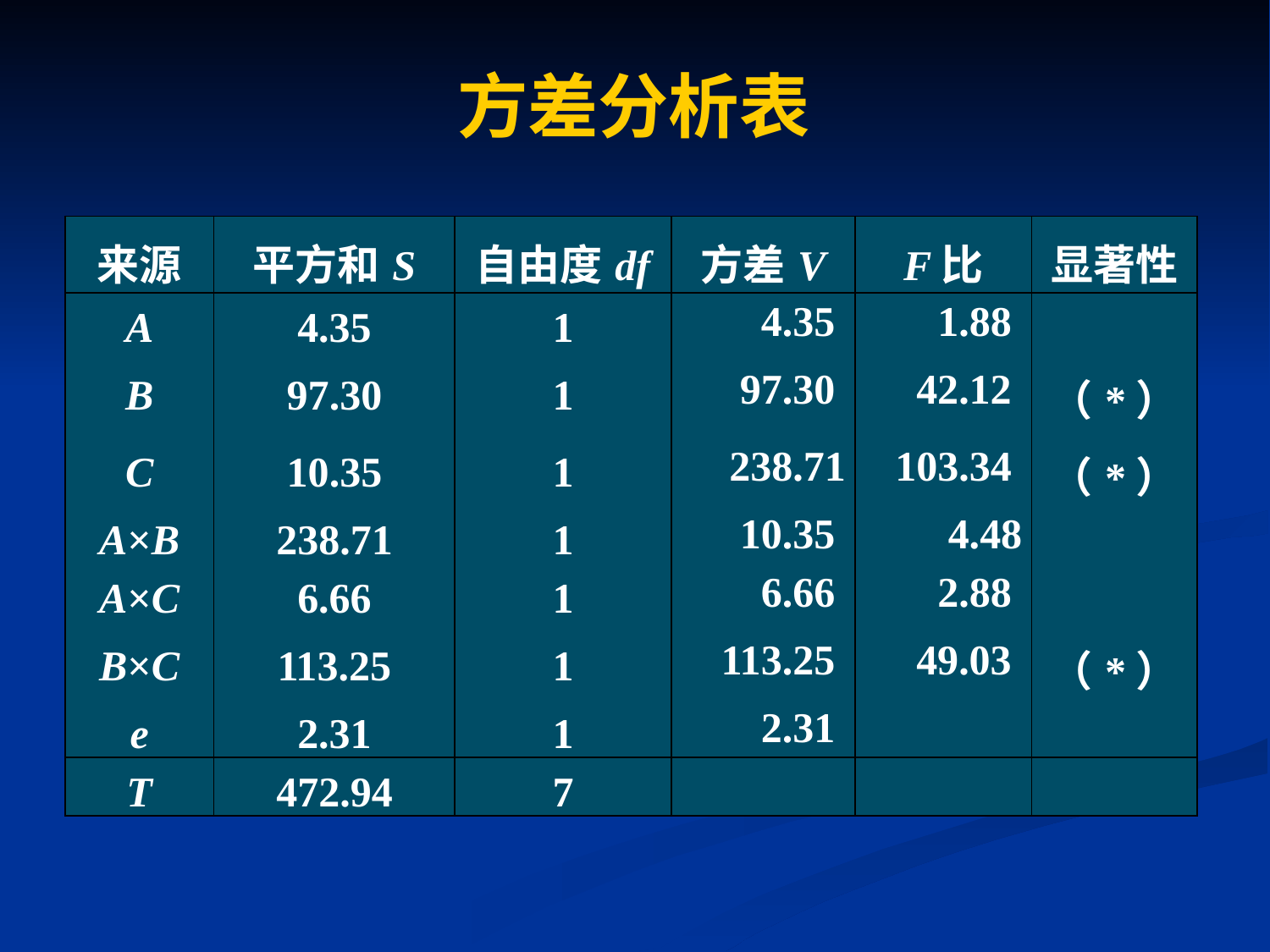

方差分析表
| 来源 | 平方和S | 自由度df | 方差V | F比 | 显著性 |
| --- | --- | --- | --- | --- | --- |
| A | 4.35 | 1 | 4.35 | 1.88 |  |
| B | 97.30 | 1 | 97.30 | 42.12 | （\*） |
| C | 10.35 | 1 | 238.71 | 103.34 | （\*） |
| A×B | 238.71 | 1 | 10.35 | 4.48 |  |
| A×C | 6.66 | 1 | 6.66 | 2.88 |  |
| B×C | 113.25 | 1 | 113.25 | 49.03 | （\*） |
| e | 2.31 | 1 | 2.31 |  |  |
| T | 472.94 | 7 |  |  |  |